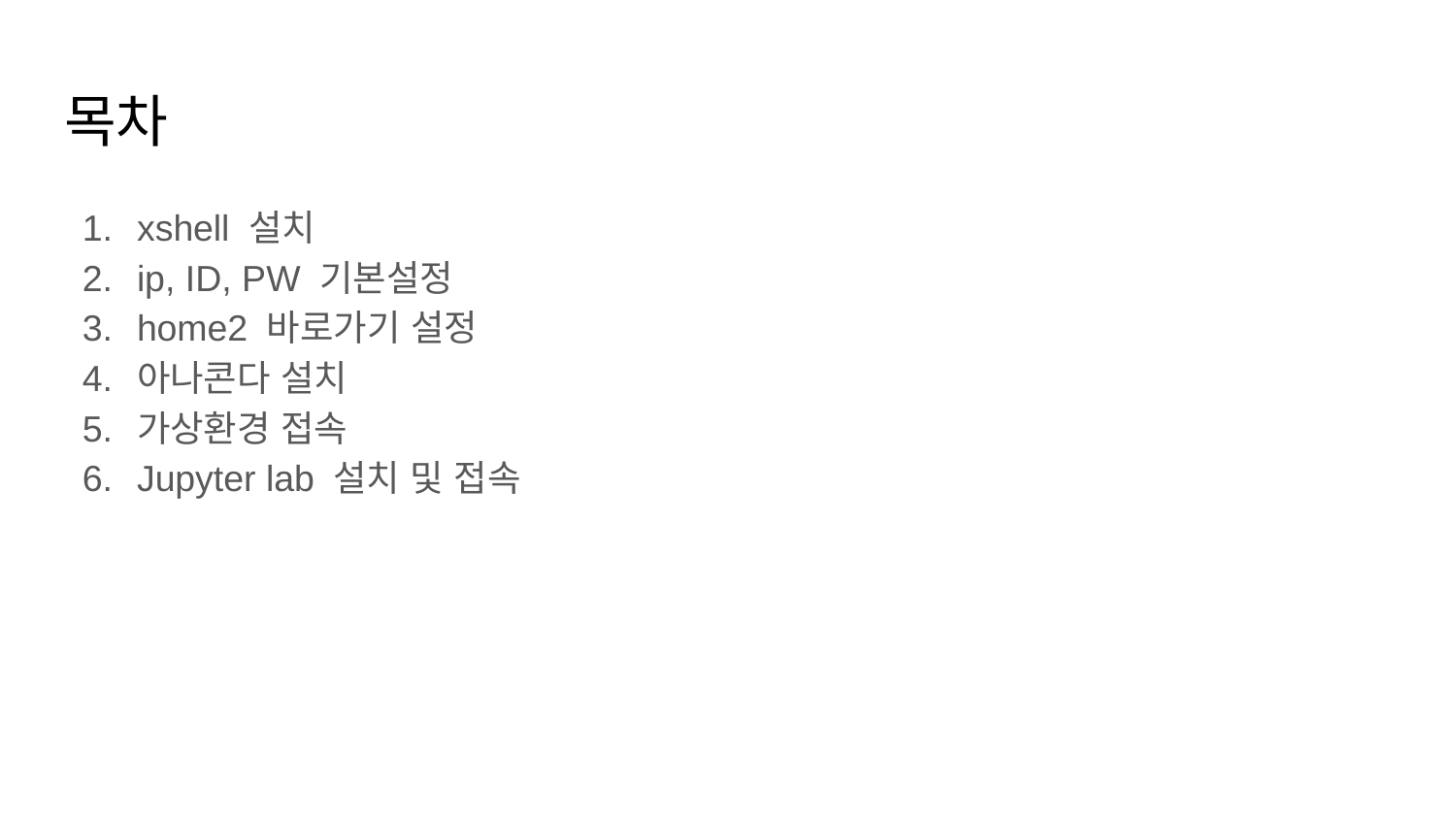

# 목차
xshell 설치
ip, ID, PW 기본설정
home2 바로가기 설정
아나콘다 설치
가상환경 접속
Jupyter lab 설치 및 접속